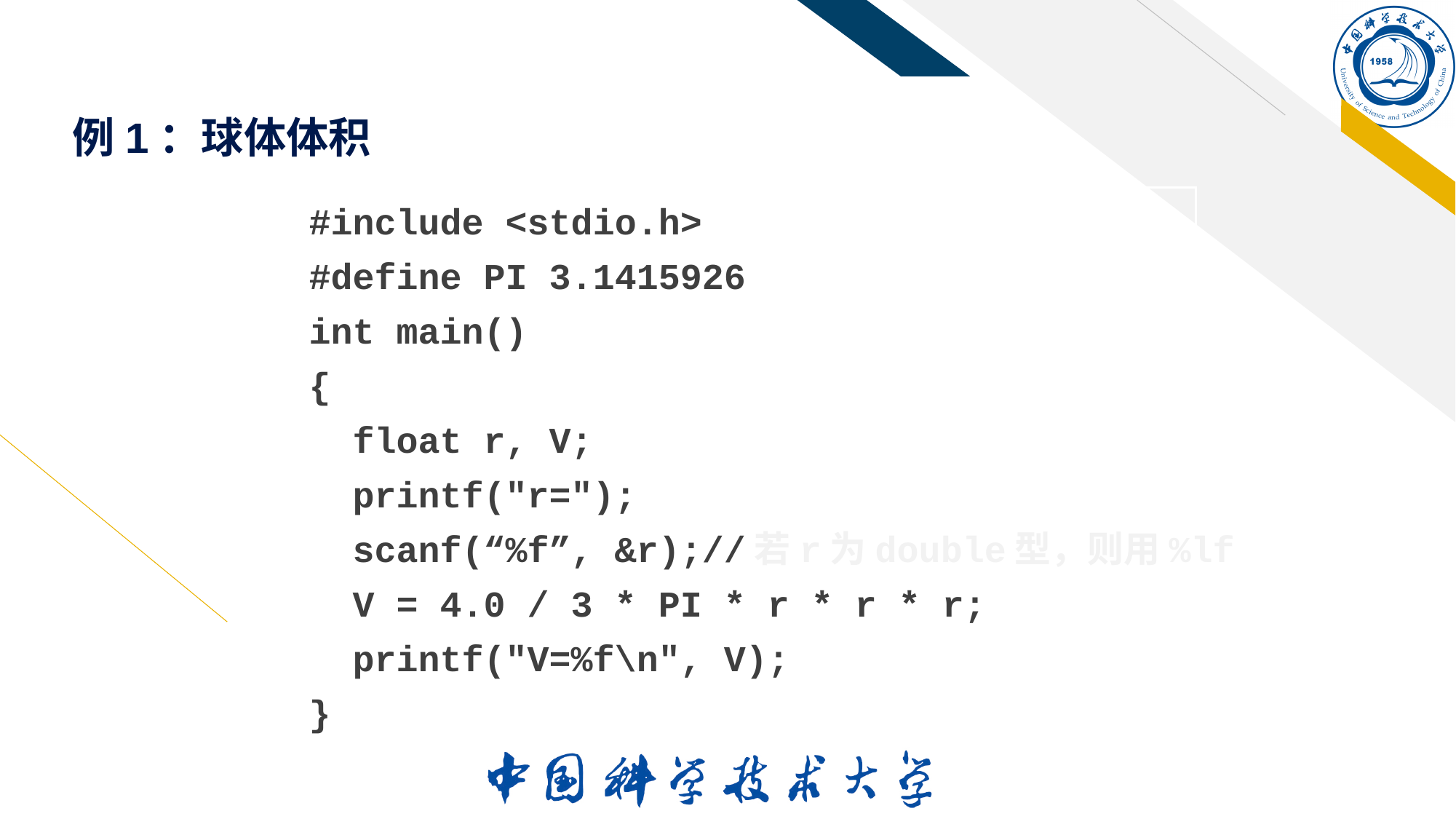

# 例1：球体体积
#include <stdio.h>
#define PI 3.1415926
int main()
{
  float r, V;
  printf("r=");
  scanf(“%f”, &r);//若r为double型，则用%lf
  V = 4.0 / 3 * PI * r * r * r;
  printf("V=%f\n", V);
}